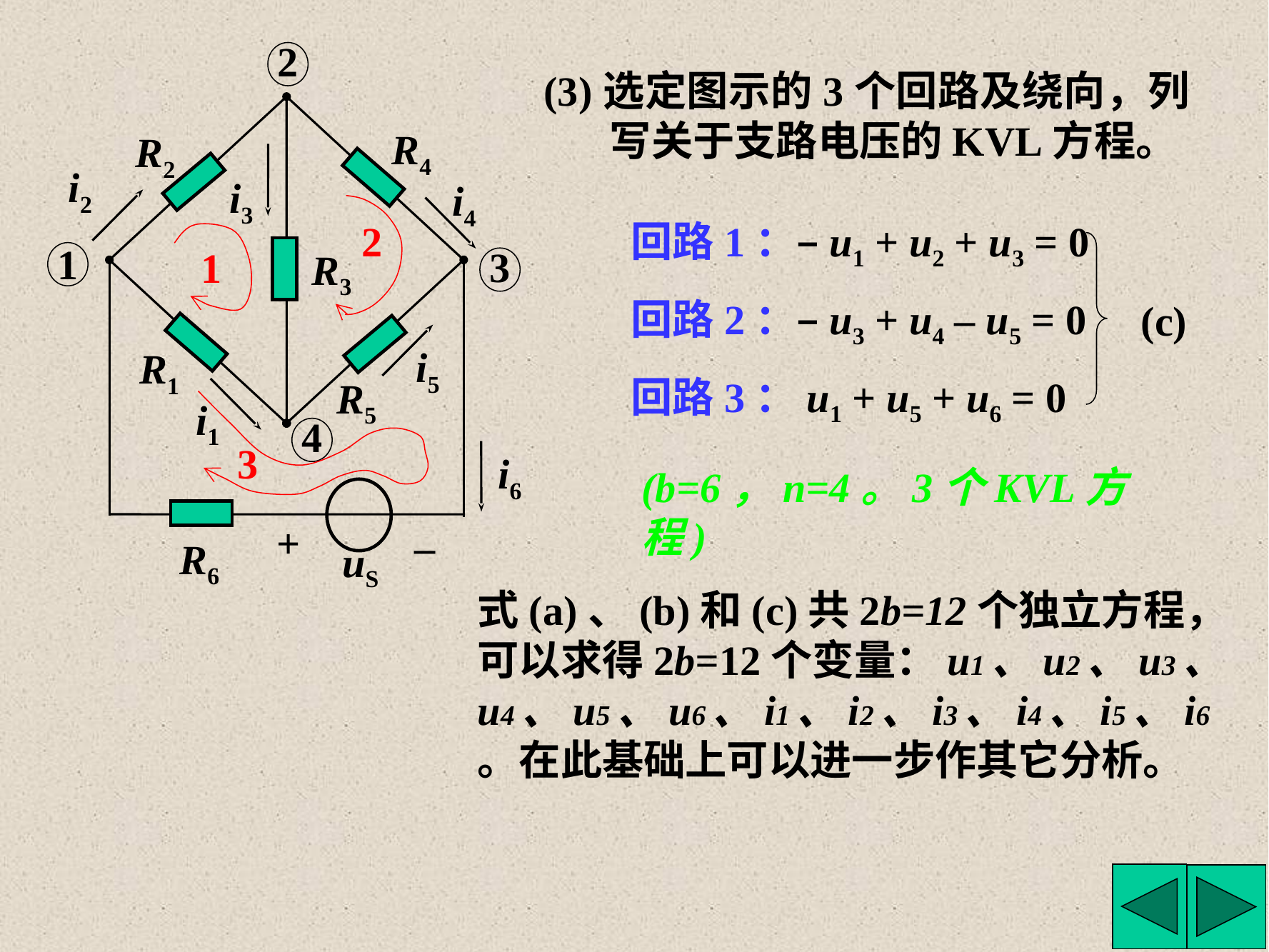

2

R4
R2

i2
i3
i4

R3

i5
R1
R5

i1
i6

+

–
R6
uS
1

3

4

(3)选定图示的3个回路及绕向，列写关于支路电压的KVL方程。

2

1

3
回路1：–u1 + u2 + u3 = 0
回路2：–u3 + u4 – u5 = 0
回路3：u1 + u5 + u6 = 0

(c)
(b=6，n=4。3个KVL方程)
式(a)、(b)和(c)共2b=12个独立方程，可以求得2b=12个变量：u1、u2、u3、u4、u5、u6、i1、i2、i3、i4、i5、i6 。在此基础上可以进一步作其它分析。